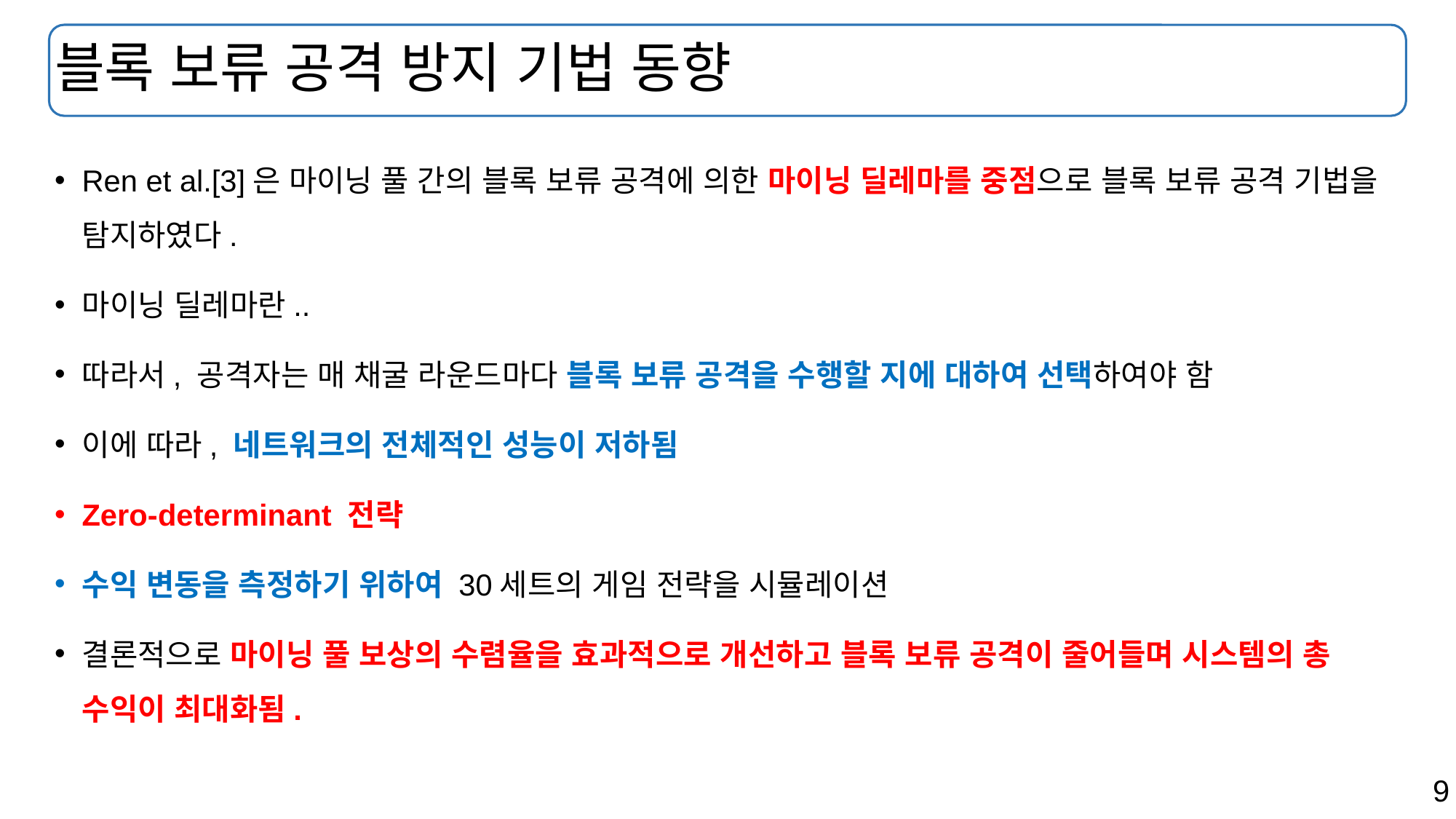

# 블록 보류 공격 방지 기법 동향
Ren et al.[3]은 마이닝 풀 간의 블록 보류 공격에 의한 마이닝 딜레마를 중점으로 블록 보류 공격 기법을 탐지하였다.
마이닝 딜레마란..
따라서, 공격자는 매 채굴 라운드마다 블록 보류 공격을 수행할 지에 대하여 선택하여야 함
이에 따라, 네트워크의 전체적인 성능이 저하됨
Zero-determinant 전략
수익 변동을 측정하기 위하여 30세트의 게임 전략을 시뮬레이션
결론적으로 마이닝 풀 보상의 수렴율을 효과적으로 개선하고 블록 보류 공격이 줄어들며 시스템의 총 수익이 최대화됨.
9